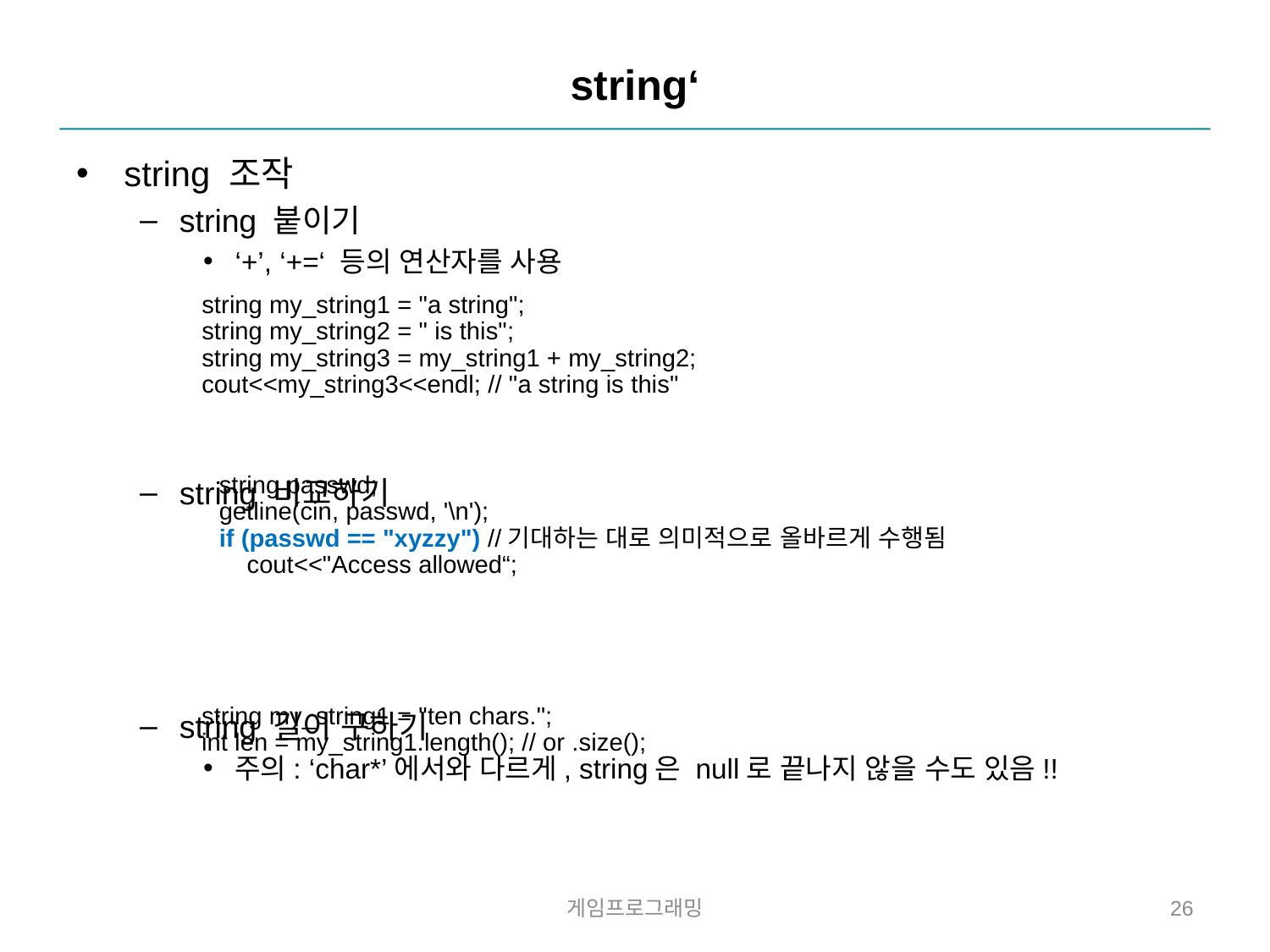

# string‘
string 조작
string 붙이기
‘+’, ‘+=‘ 등의 연산자를 사용

string 비교하기

string 길이 구하기
주의: ‘char*’에서와 다르게, string은 null로 끝나지 않을 수도 있음!!
string my_string1 = "a string";
string my_string2 = " is this";
string my_string3 = my_string1 + my_string2;
cout<<my_string3<<endl; // "a string is this"
string passwd;
getline(cin, passwd, '\n');
if (passwd == "xyzzy") //기대하는 대로 의미적으로 올바르게 수행됨
    cout<<"Access allowed“;
string my_string1 = "ten chars.";
int len = my_string1.length(); // or .size();
게임프로그래밍
26